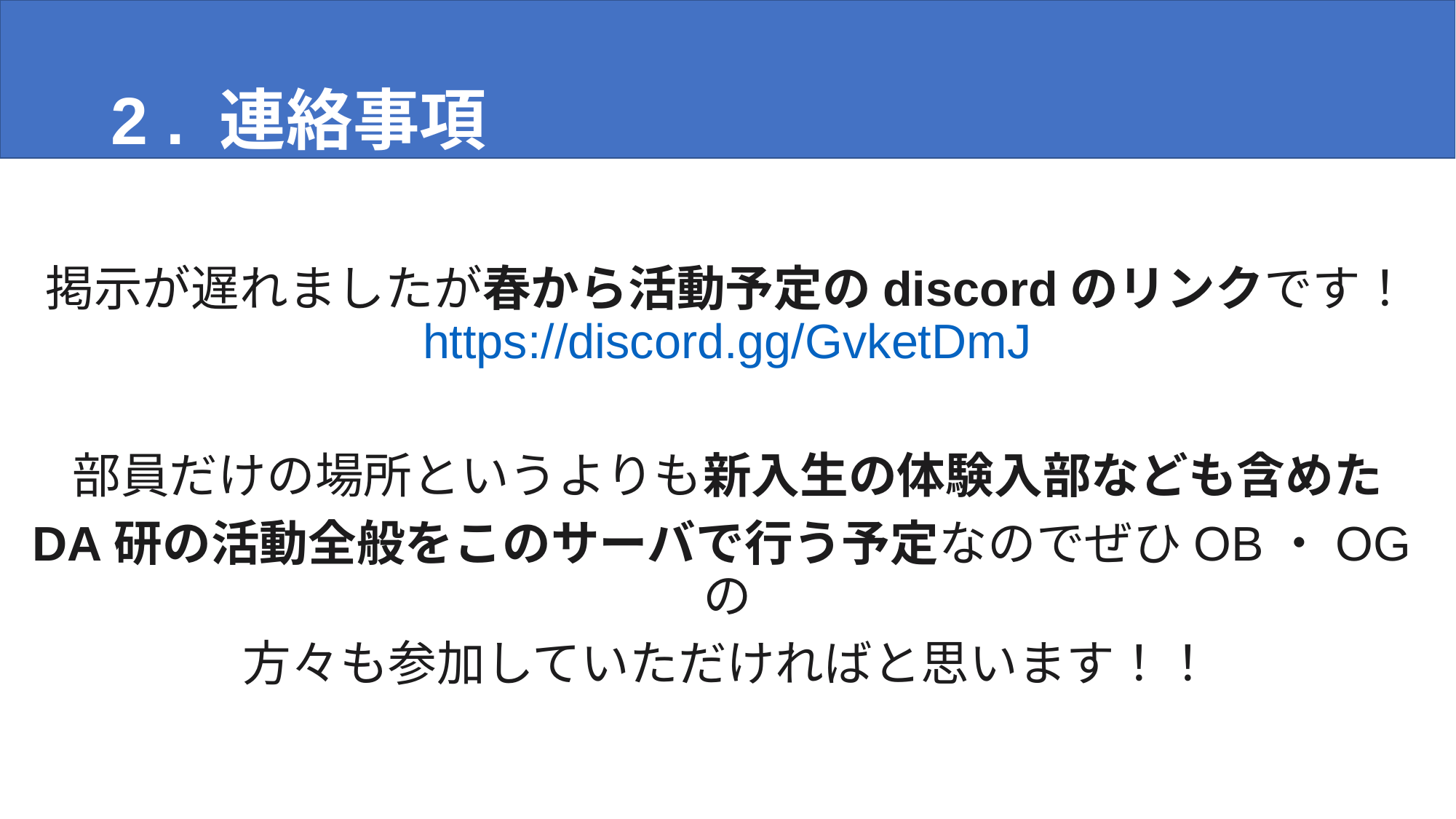

# 2 . 連絡事項
掲示が遅れましたが春から活動予定のdiscordのリンクです！
https://discord.gg/GvketDmJ

部員だけの場所というよりも新入生の体験入部なども含めた
DA研の活動全般をこのサーバで行う予定なのでぜひOB・OGの
方々も参加していただければと思います！！